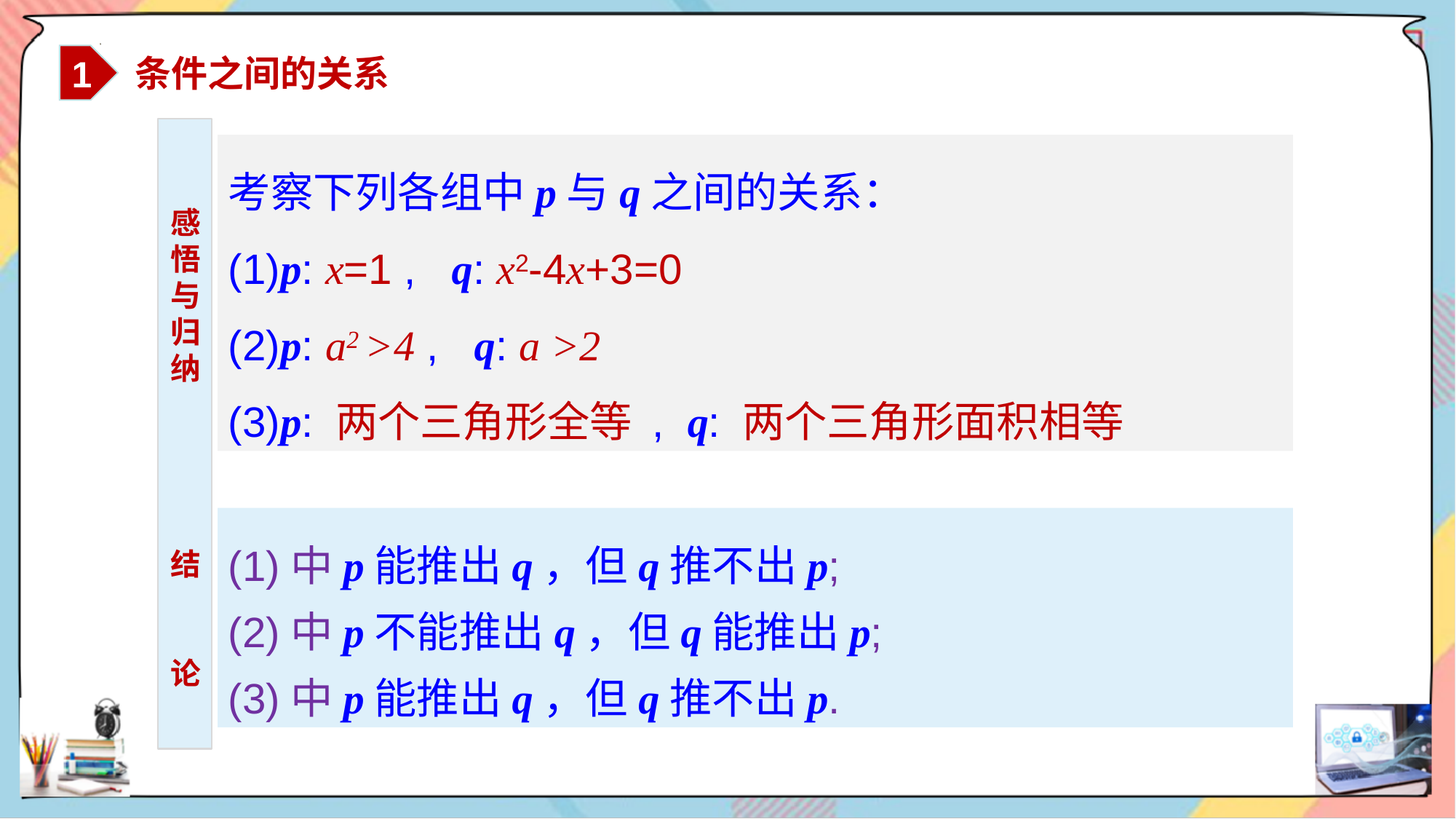

1
 条件之间的关系

考察下列各组中p与q之间的关系：
(1)p: x=1 ,   q: x2-4x+3=0
(2)p: a2 >4 ,   q: a >2
(3)p: 两个三角形全等 ,  q: 两个三角形面积相等
感悟与归纳
(1)中p能推出q，但q推不出p;
(2)中p不能推出q，但q能推出p;
(3)中p能推出q，但q推不出p.
结

论